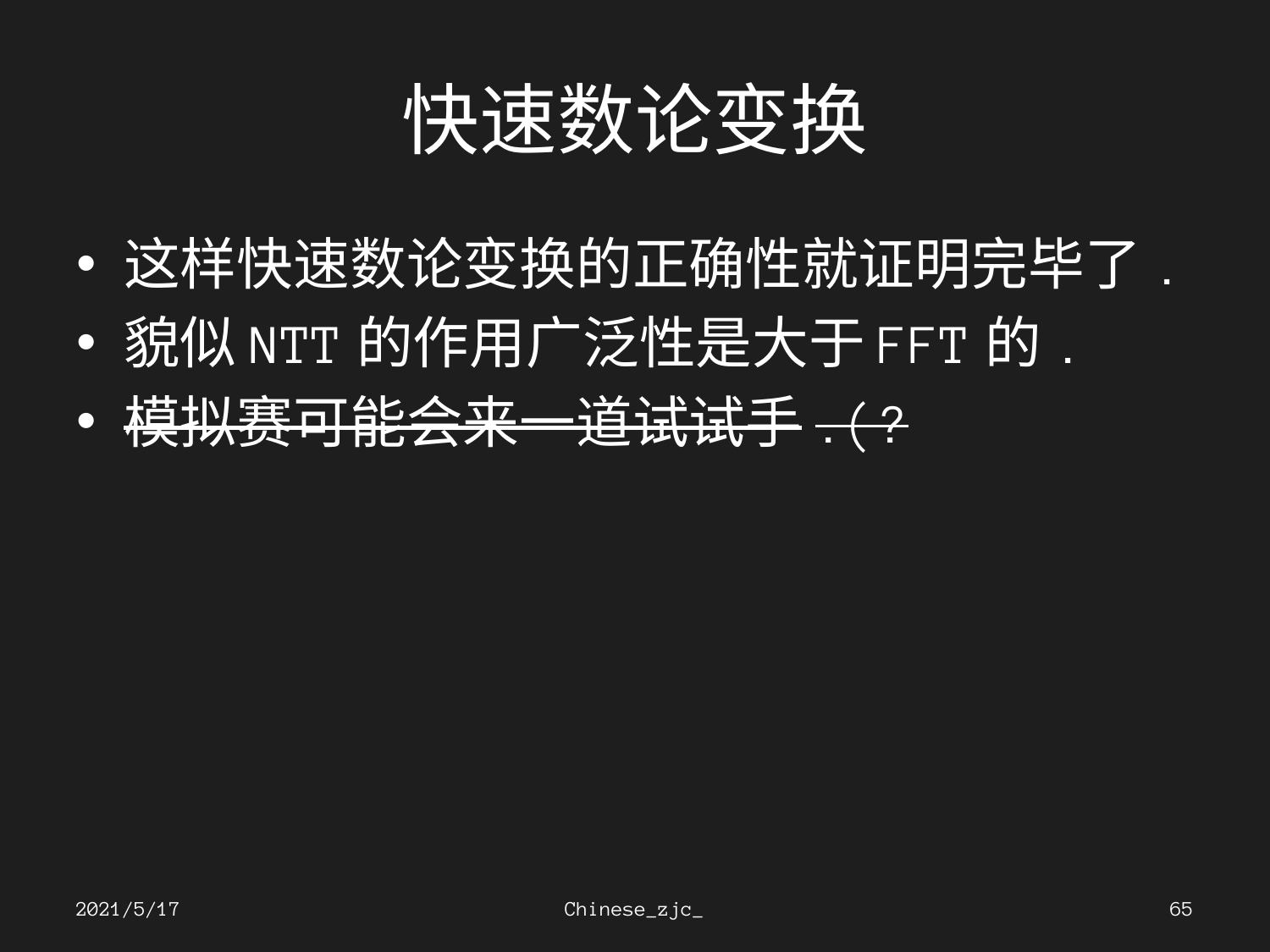

# 快速数论变换
这样快速数论变换的正确性就证明完毕了.
貌似NTT的作用广泛性是大于FFT的.
模拟赛可能会来一道试试手.(?

2021/5/17
Chinese_zjc_
65